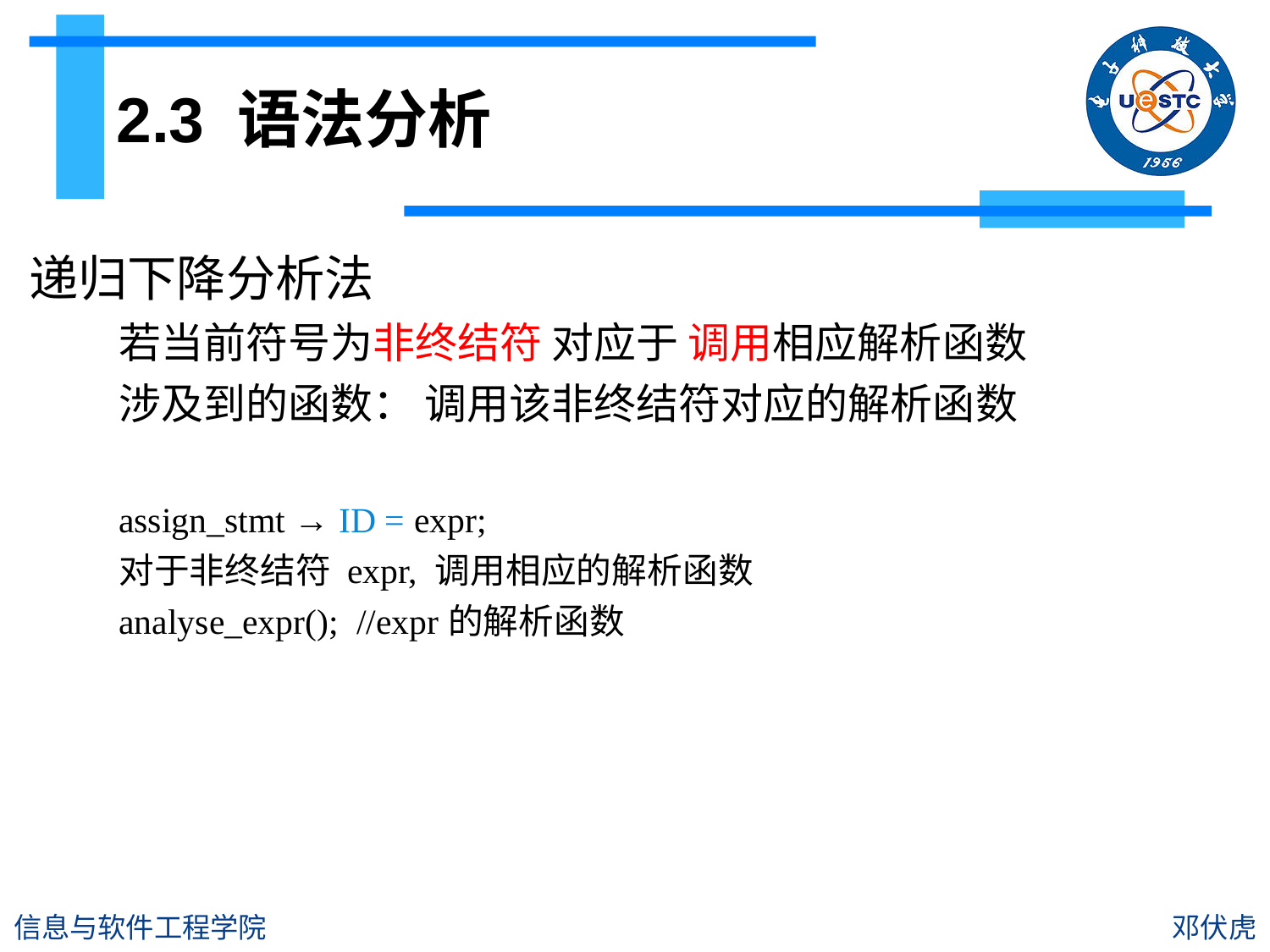

# 2.3 语法分析
递归下降分析法
若当前符号为非终结符 对应于 调用相应解析函数
涉及到的函数： 调用该非终结符对应的解析函数

assign_stmt → ID = expr;
对于非终结符 expr, 调用相应的解析函数
analyse_expr();  //expr的解析函数
26
信息与软件工程学院
邓伏虎